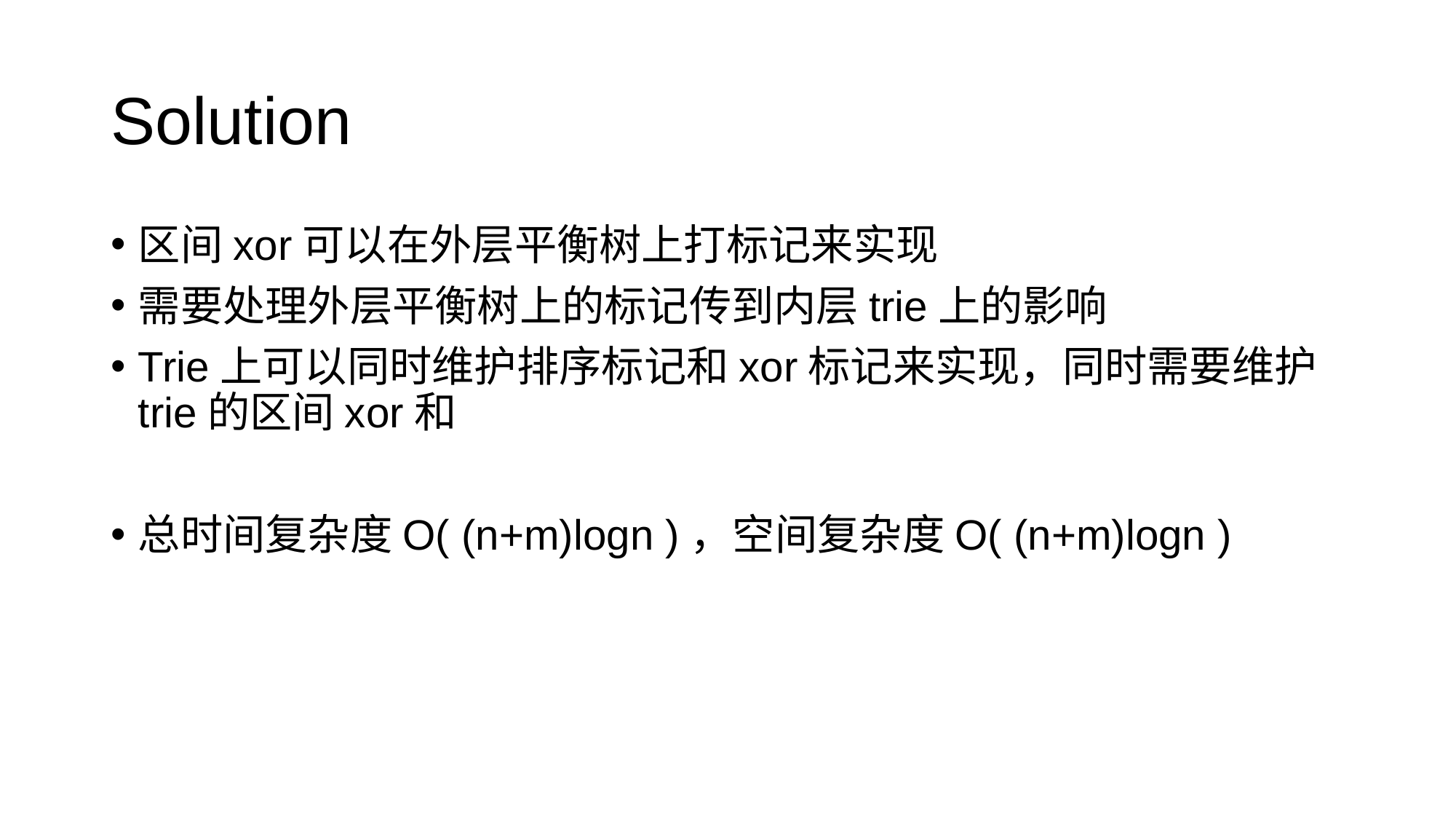

# Solution
区间xor可以在外层平衡树上打标记来实现
需要处理外层平衡树上的标记传到内层trie上的影响
Trie上可以同时维护排序标记和xor标记来实现，同时需要维护trie的区间xor和

总时间复杂度O( (n+m)logn )，空间复杂度O( (n+m)logn )